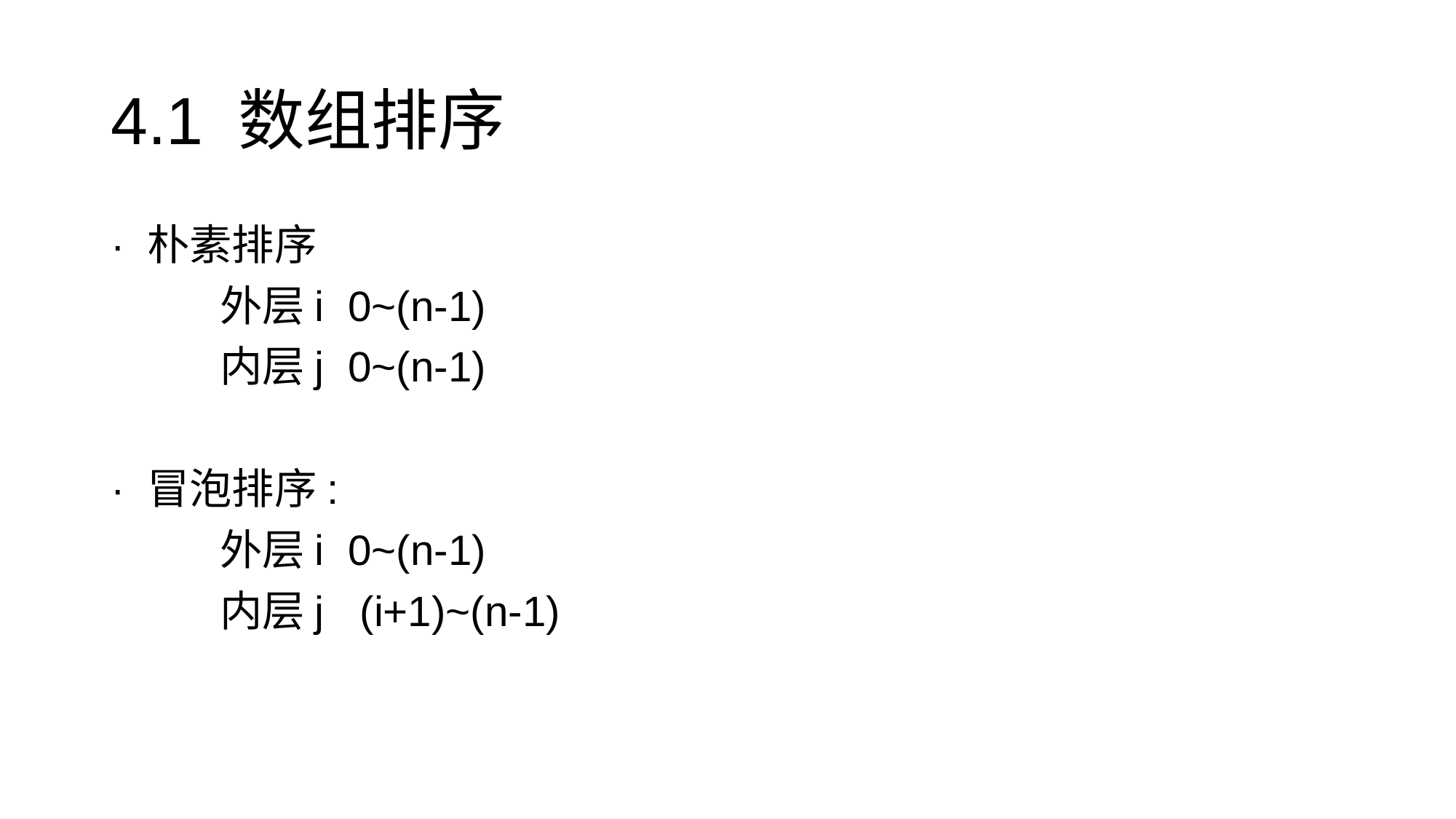

# 4.1 数组排序
· 朴素排序
	外层i  0~(n-1)
	内层j  0~(n-1)

· 冒泡排序:
	外层i  0~(n-1)
	内层j   (i+1)~(n-1)